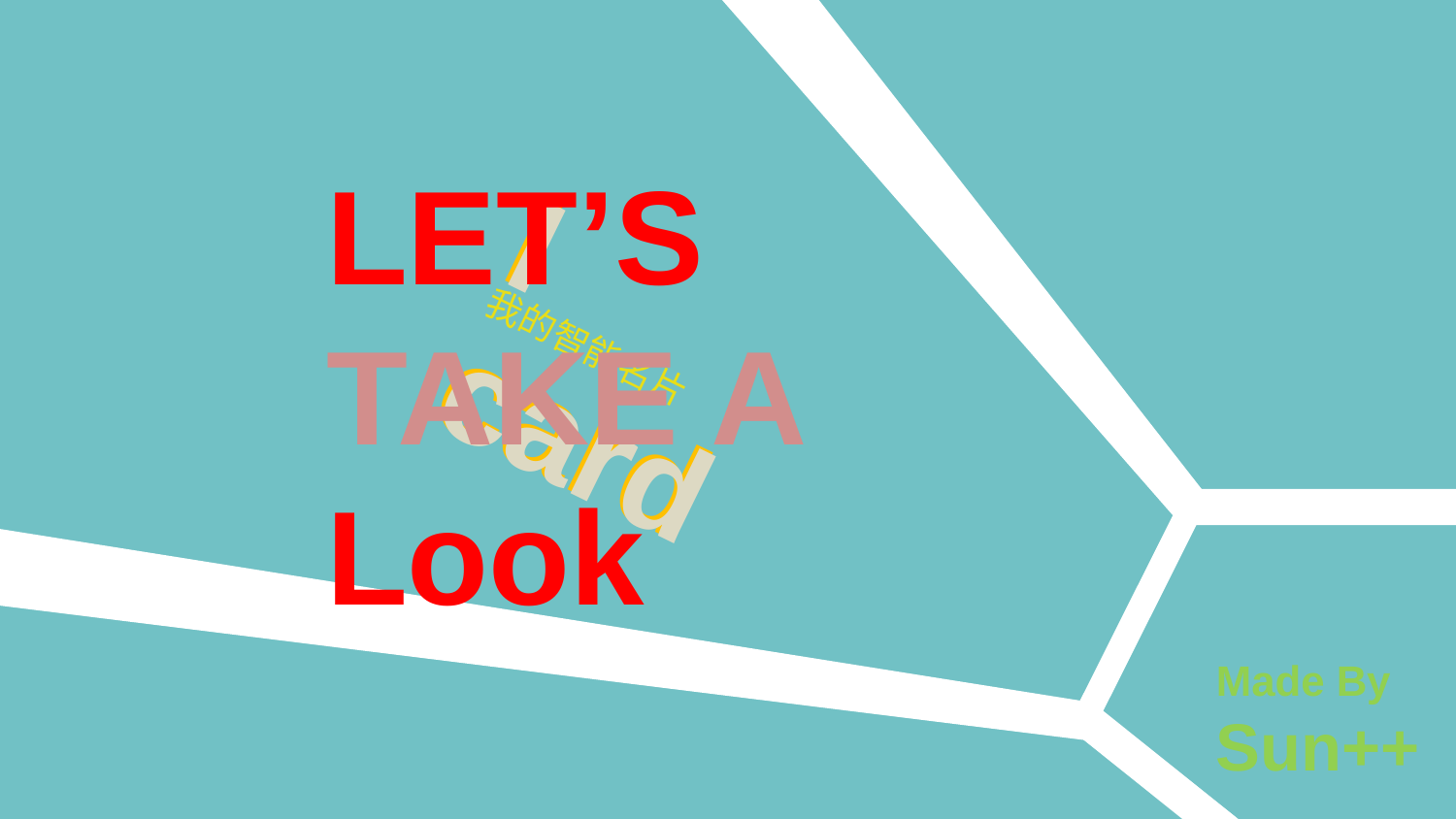

I
card
I
card
我的智能名片

Made By Sun++

LET’S TAKE A Look